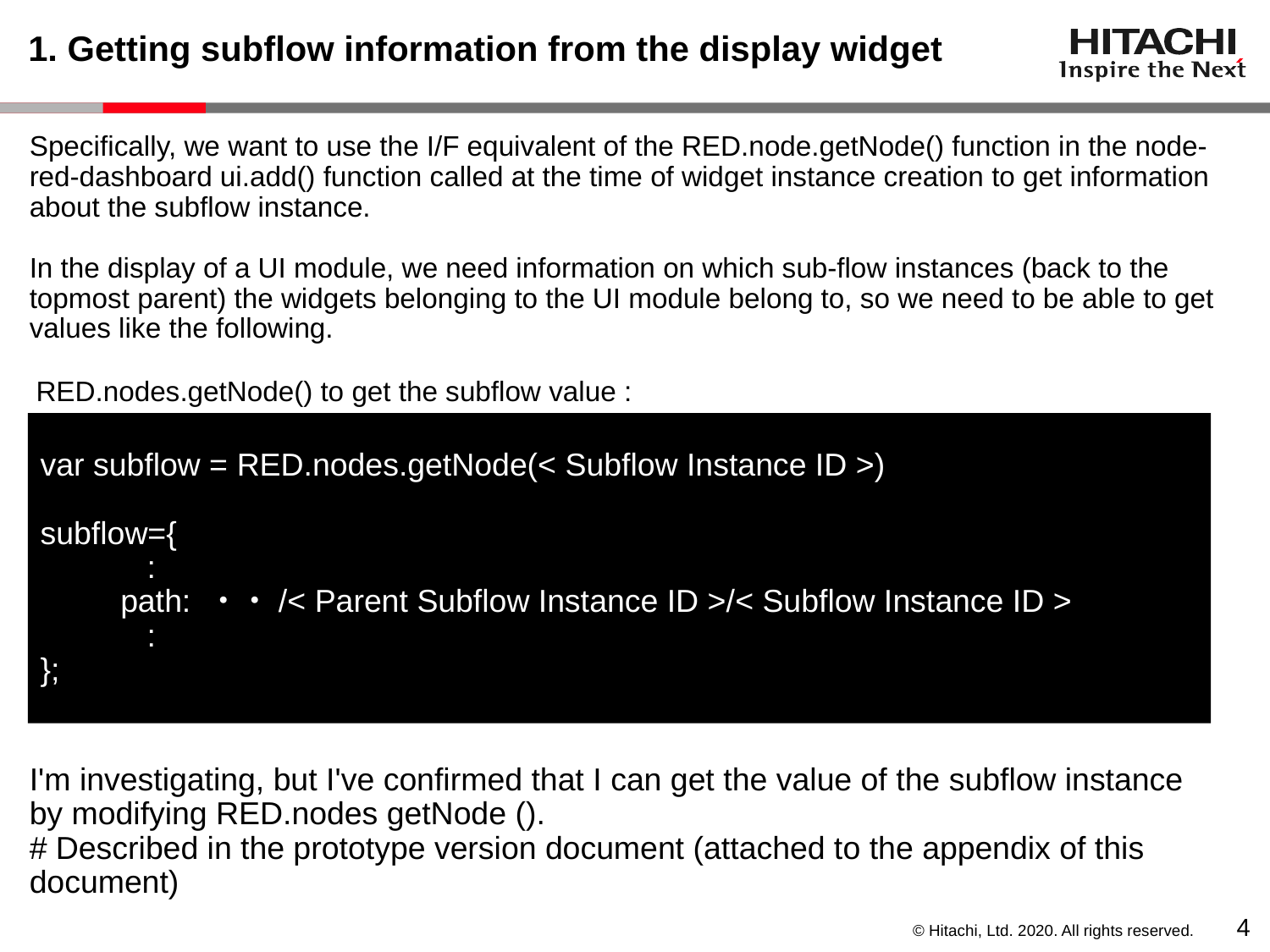

# 1. Getting subflow information from the display widget
Specifically, we want to use the I/F equivalent of the RED.node.getNode() function in the node-red-dashboard ui.add() function called at the time of widget instance creation to get information about the subflow instance.

In the display of a UI module, we need information on which sub-flow instances (back to the topmost parent) the widgets belonging to the UI module belong to, so we need to be able to get values like the following.
 RED.nodes.getNode() to get the subflow value :
var subflow = RED.nodes.getNode(< Subflow Instance ID >)

subflow={
            :
         path: ・・/< Parent Subflow Instance ID >/< Subflow Instance ID >
            :
};
I'm investigating, but I've confirmed that I can get the value of the subflow instance by modifying RED.nodes getNode ().
# Described in the prototype version document (attached to the appendix of this document)
4